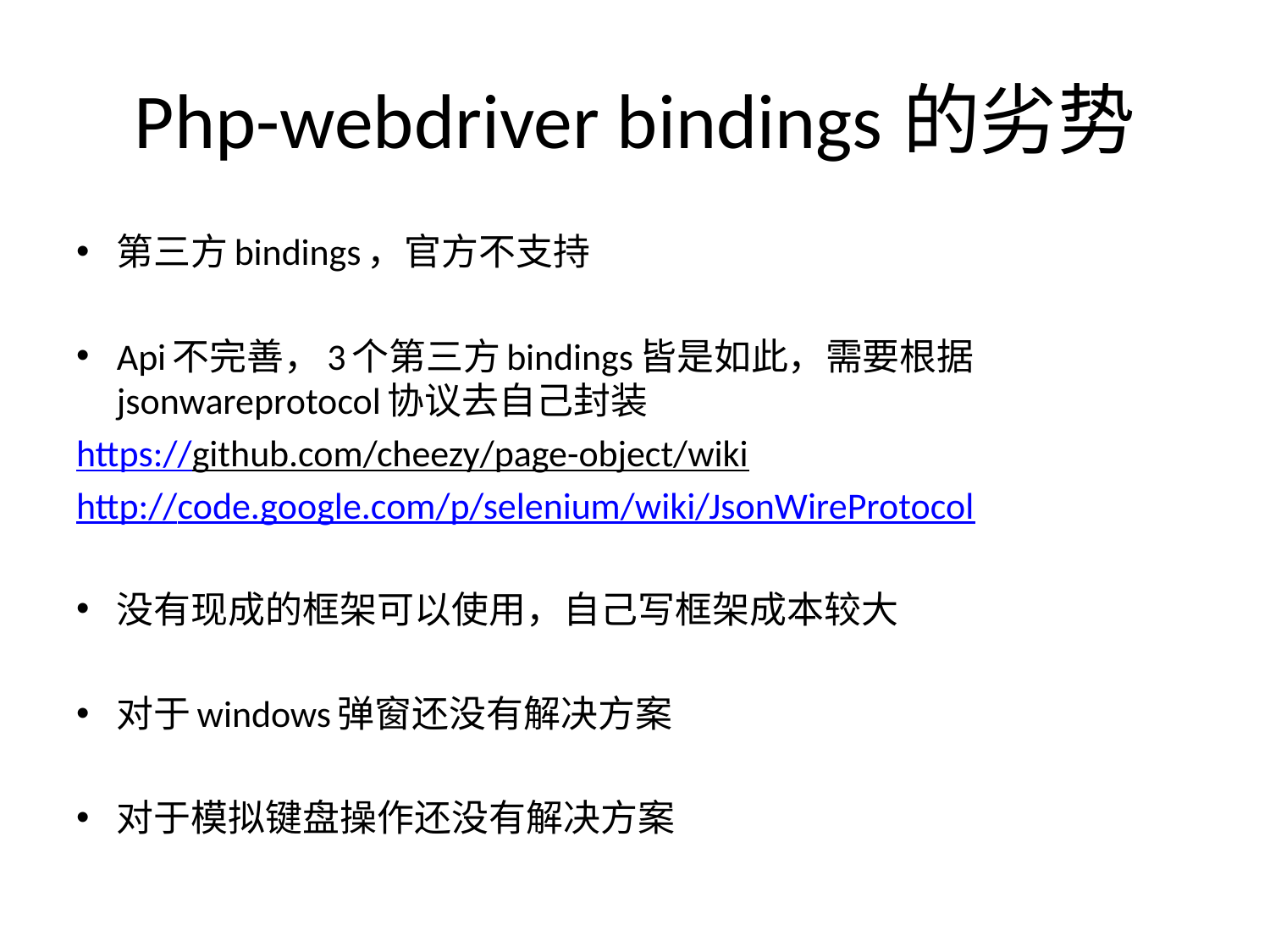

# Php-webdriver bindings的劣势
第三方bindings，官方不支持

Api不完善，3个第三方bindings皆是如此，需要根据jsonwareprotocol协议去自己封装
https://github.com/cheezy/page-object/wiki
http://code.google.com/p/selenium/wiki/JsonWireProtocol

没有现成的框架可以使用，自己写框架成本较大

对于windows弹窗还没有解决方案

对于模拟键盘操作还没有解决方案